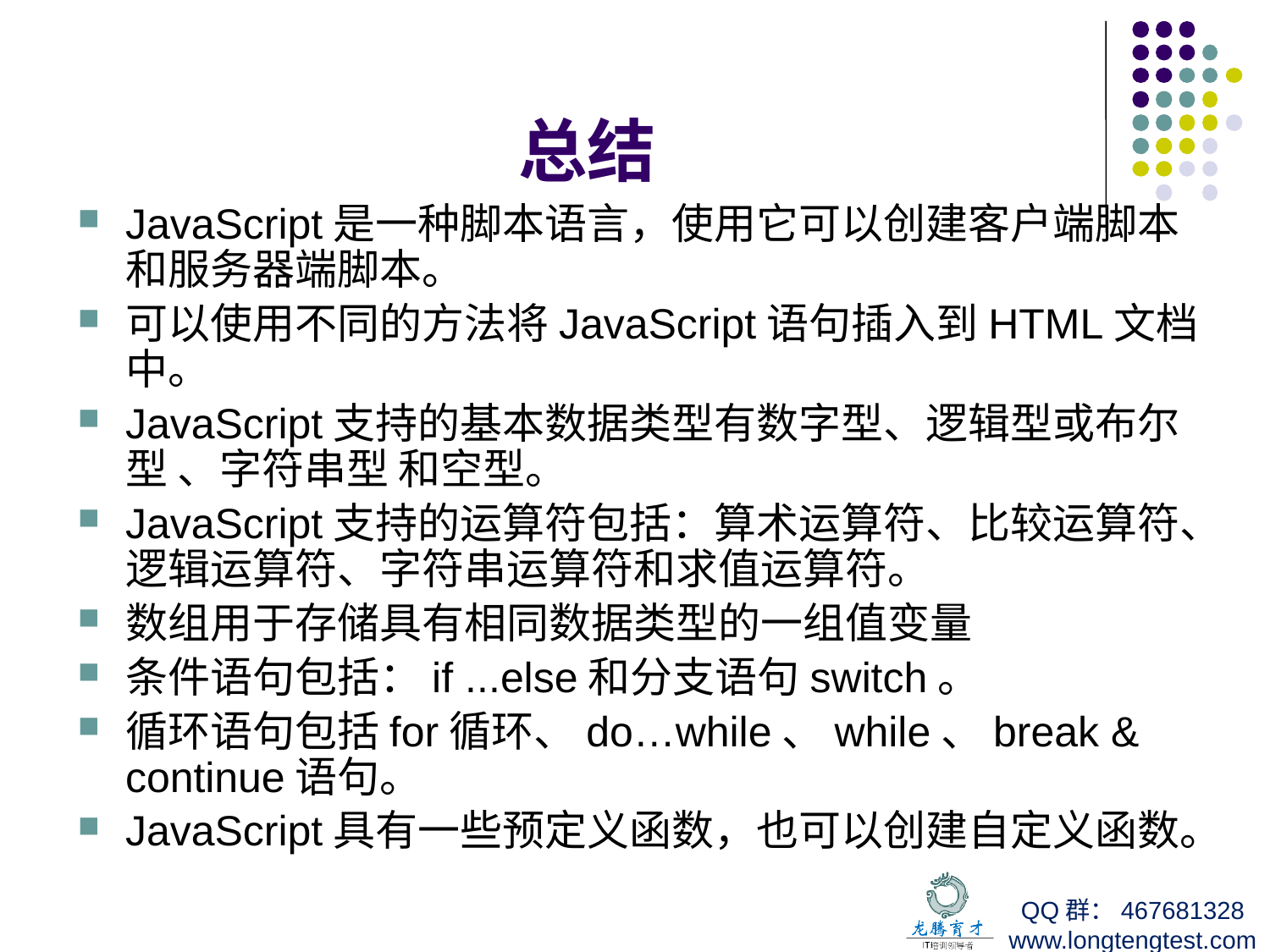

# 总结
JavaScript是一种脚本语言，使用它可以创建客户端脚本和服务器端脚本。
可以使用不同的方法将JavaScript语句插入到HTML文档中。
JavaScript支持的基本数据类型有数字型、逻辑型或布尔型 、字符串型 和空型。
JavaScript支持的运算符包括：算术运算符、比较运算符、逻辑运算符、字符串运算符和求值运算符。
数组用于存储具有相同数据类型的一组值变量
条件语句包括：if ...else和分支语句switch。
循环语句包括for循环、do…while、while、break & continue语句。
JavaScript具有一些预定义函数，也可以创建自定义函数。